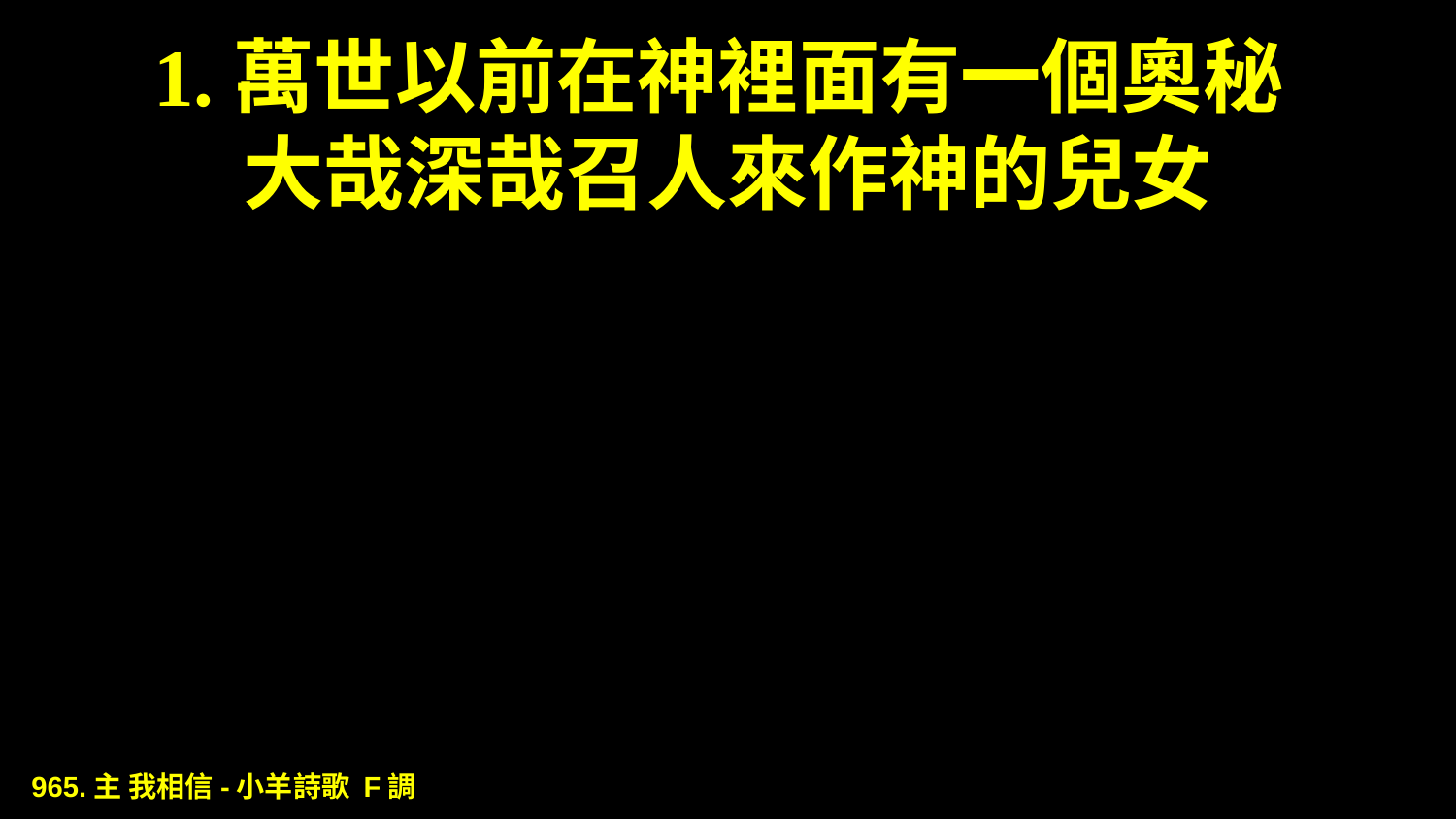

# 1.萬世以前在神裡面有一個奧秘 大哉深哉召人來作神的兒女
965.主 我相信-小羊詩歌 F調